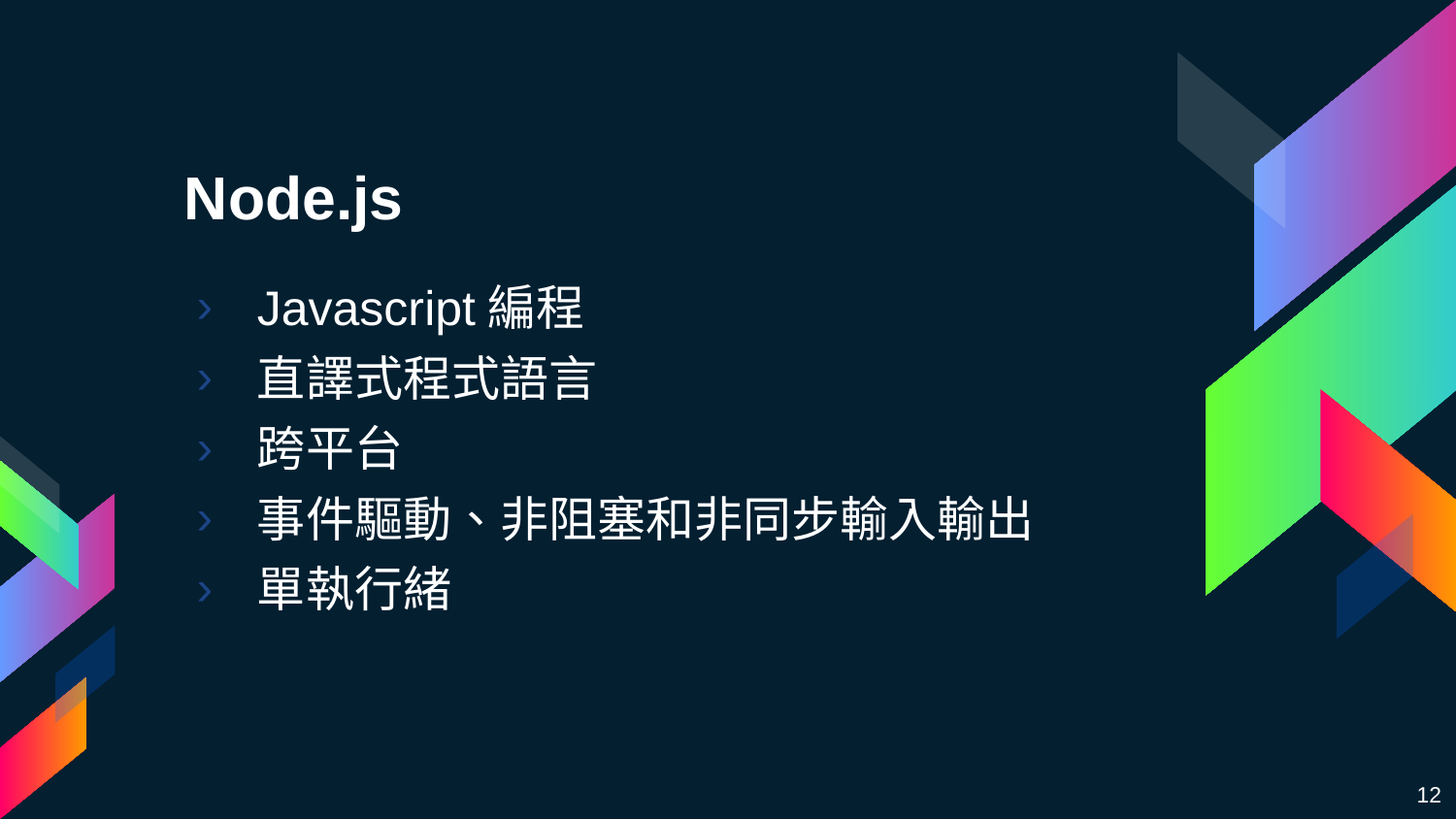

# Node.js
Javascript編程
直譯式程式語言
跨平台
事件驅動、非阻塞和非同步輸入輸出
單執行緒
12